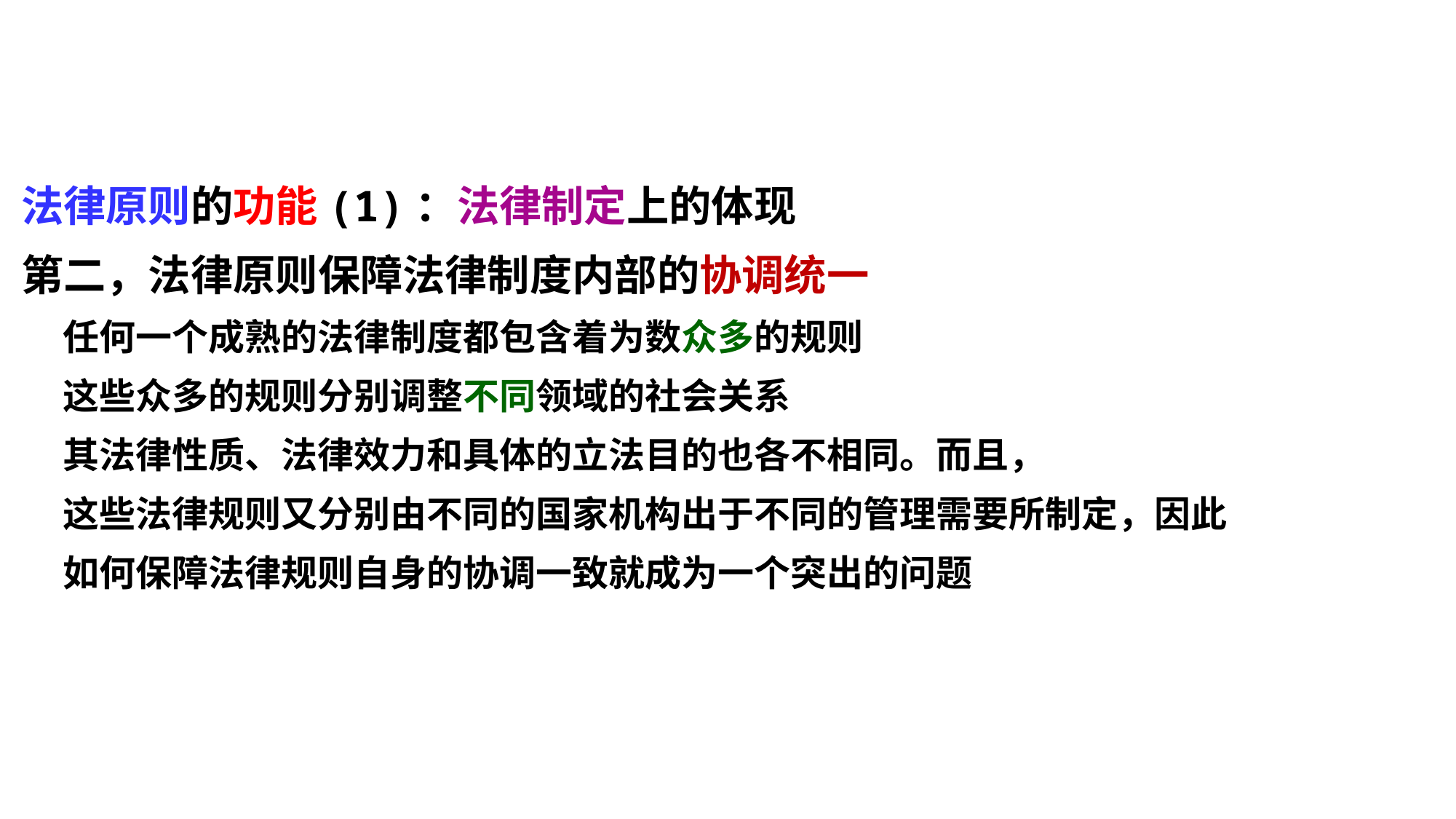

法律原则的功能(1)：法律制定上的体现
第二，法律原则保障法律制度内部的协调统一
    任何一个成熟的法律制度都包含着为数众多的规则
    这些众多的规则分别调整不同领域的社会关系
    其法律性质、法律效力和具体的立法目的也各不相同。而且，
    这些法律规则又分别由不同的国家机构出于不同的管理需要所制定，因此
    如何保障法律规则自身的协调一致就成为一个突出的问题